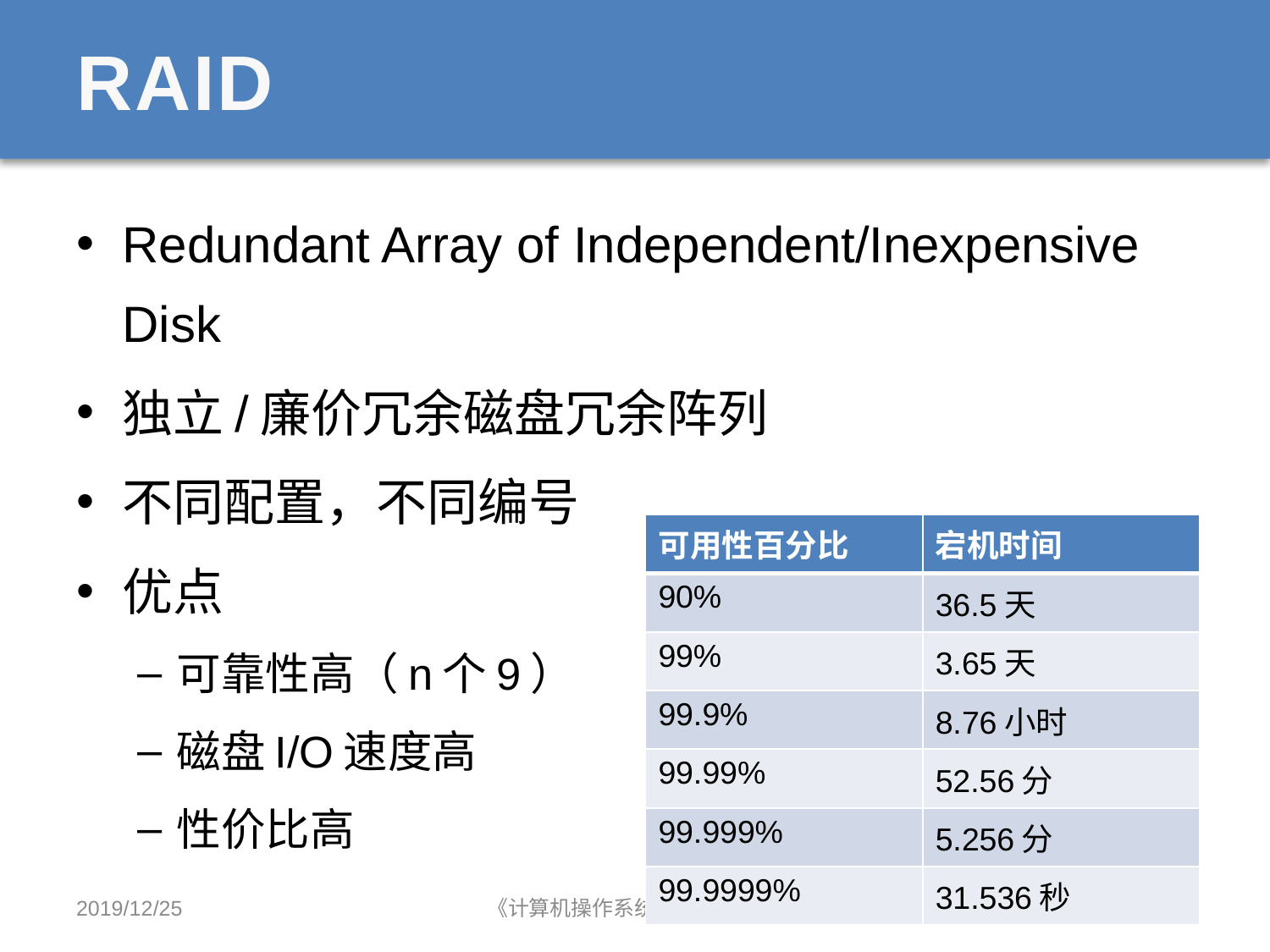

# RAID
Redundant Array of Independent/Inexpensive Disk
独立/廉价冗余磁盘冗余阵列
不同配置，不同编号
优点
可靠性高（n个9）
磁盘I/O速度高
性价比高

| 可用性百分比 | 宕机时间 |
| --- | --- |
| 90% | 36.5天 |
| 99% | 3.65天 |
| 99.9% | 8.76小时 |
| 99.99% | 52.56分 |
| 99.999% | 5.256分 |
| 99.9999% | 31.536秒 |
2019/12/25
《计算机操作系统》——薛瑞尼
40